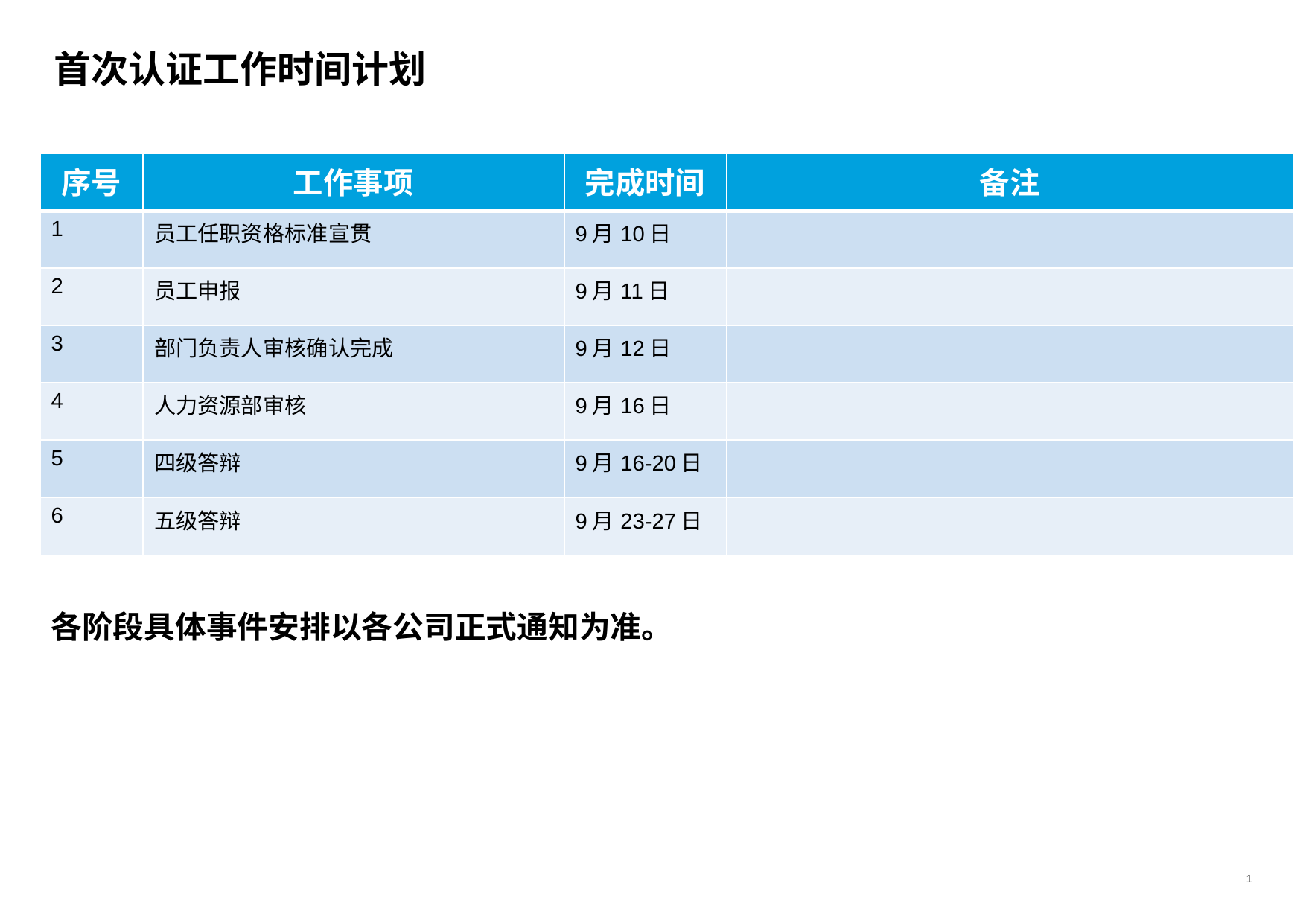

# 首次认证工作时间计划
| 序号 | 工作事项 | 完成时间 | 备注 |
| --- | --- | --- | --- |
| 1 | 员工任职资格标准宣贯 | 9月10日 |  |
| 2 | 员工申报 | 9月11日 |  |
| 3 | 部门负责人审核确认完成 | 9月12日 |  |
| 4 | 人力资源部审核 | 9月16日 |  |
| 5 | 四级答辩 | 9月16-20日 |  |
| 6 | 五级答辩 | 9月23-27日 |  |
各阶段具体事件安排以各公司正式通知为准。